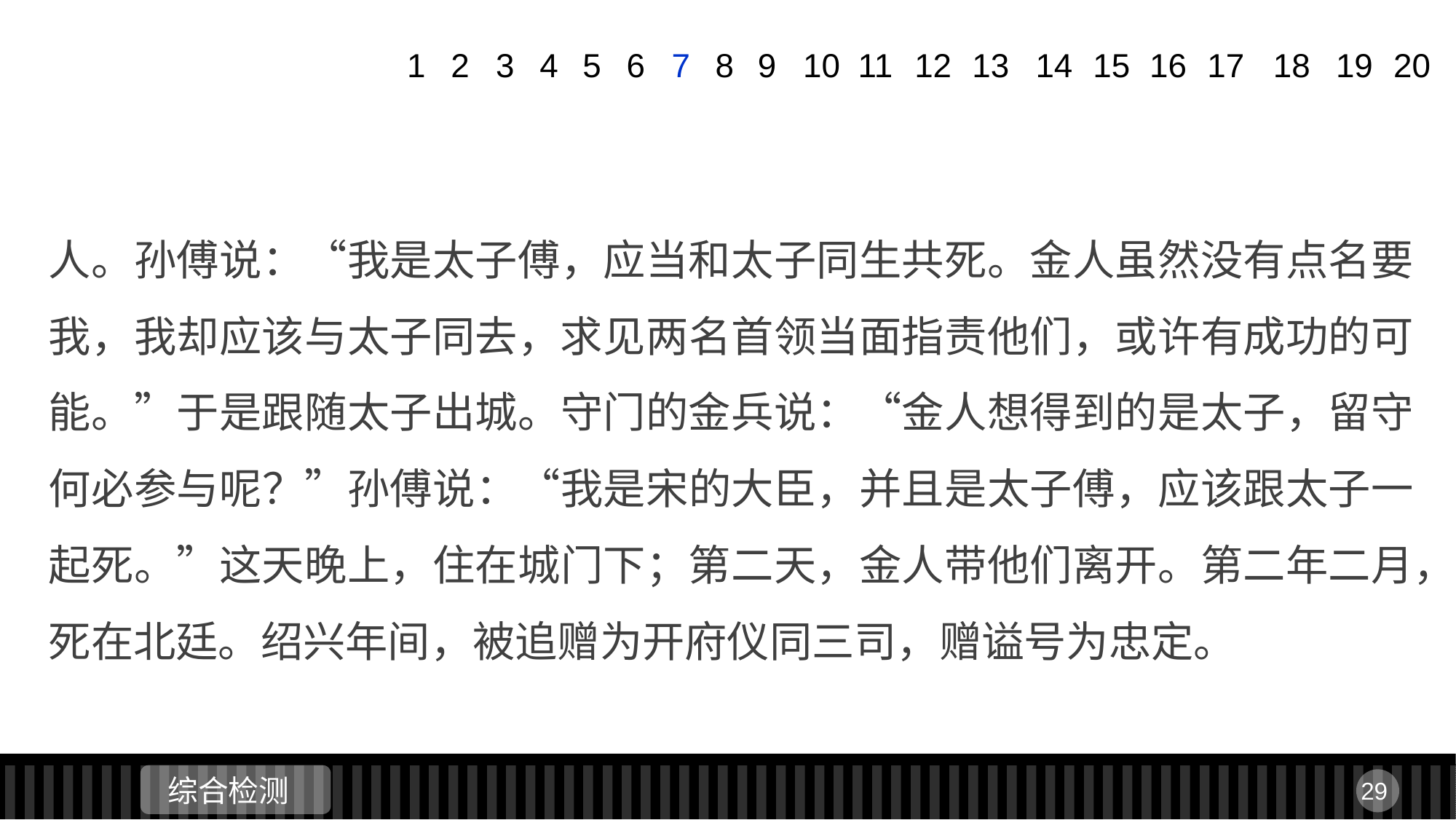

1
2
3
4
5
6
7
8
9
11
12
13
14
15
16
17
18
19
20
10
人。孙傅说：“我是太子傅，应当和太子同生共死。金人虽然没有点名要我，我却应该与太子同去，求见两名首领当面指责他们，或许有成功的可能。”于是跟随太子出城。守门的金兵说：“金人想得到的是太子，留守何必参与呢？”孙傅说：“我是宋的大臣，并且是太子傅，应该跟太子一起死。”这天晚上，住在城门下；第二天，金人带他们离开。第二年二月，死在北廷。绍兴年间，被追赠为开府仪同三司，赠谥号为忠定。